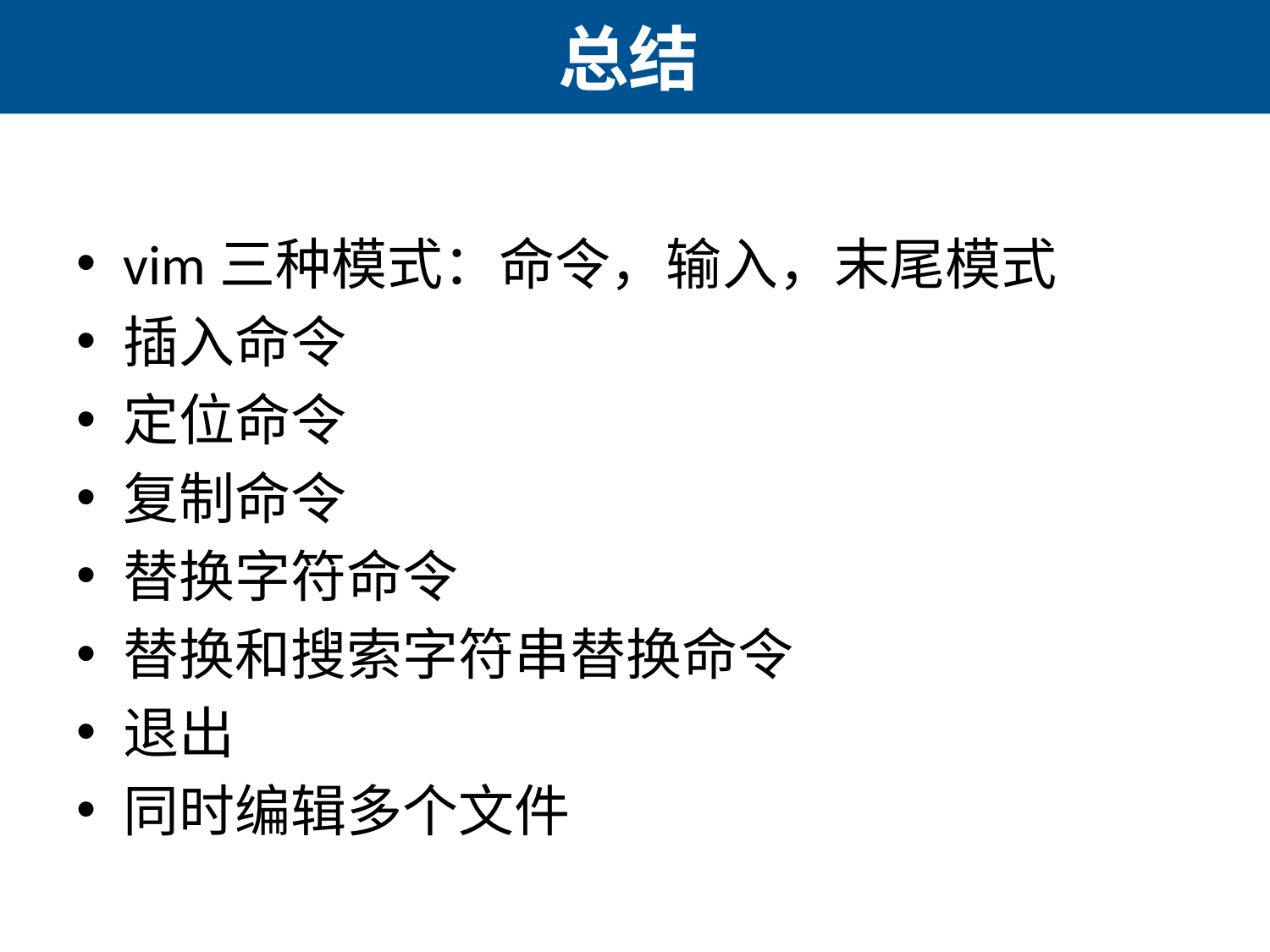

# 总结
vim三种模式：命令，输入，末尾模式
插入命令
定位命令
复制命令
替换字符命令
替换和搜索字符串替换命令
退出
同时编辑多个文件